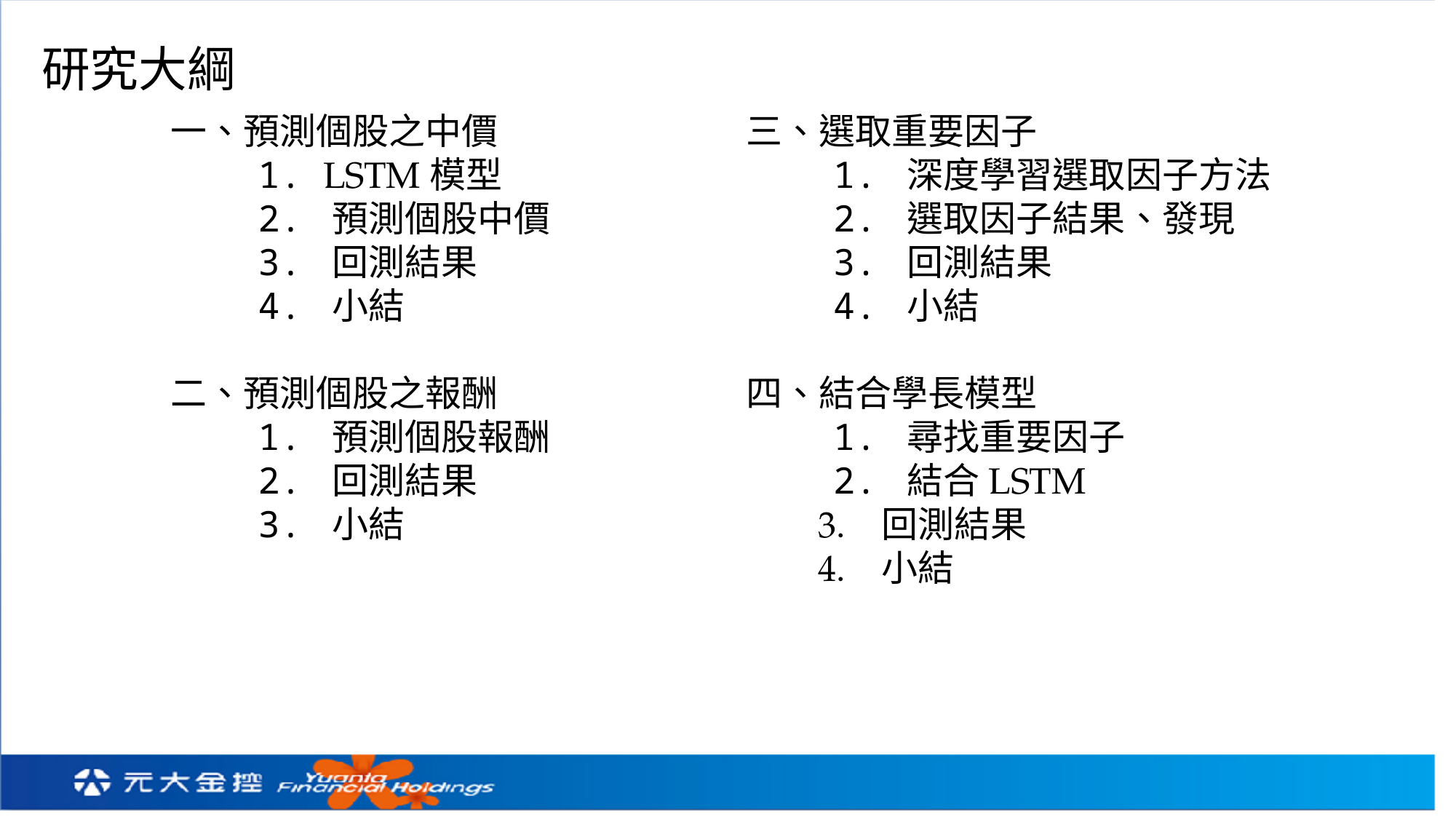

研究大綱
一、預測個股之中價
    1. LSTM模型
    2. 預測個股中價
    3. 回測結果
    4. 小結

二、預測個股之報酬
    1. 預測個股報酬
    2. 回測結果
    3. 小結

三、選取重要因子
    1. 深度學習選取因子方法
    2. 選取因子結果、發現
    3. 回測結果
    4. 小結

四、結合學長模型
    1. 尋找重要因子
    2. 結合LSTM
        3.   回測結果
        4.   小結